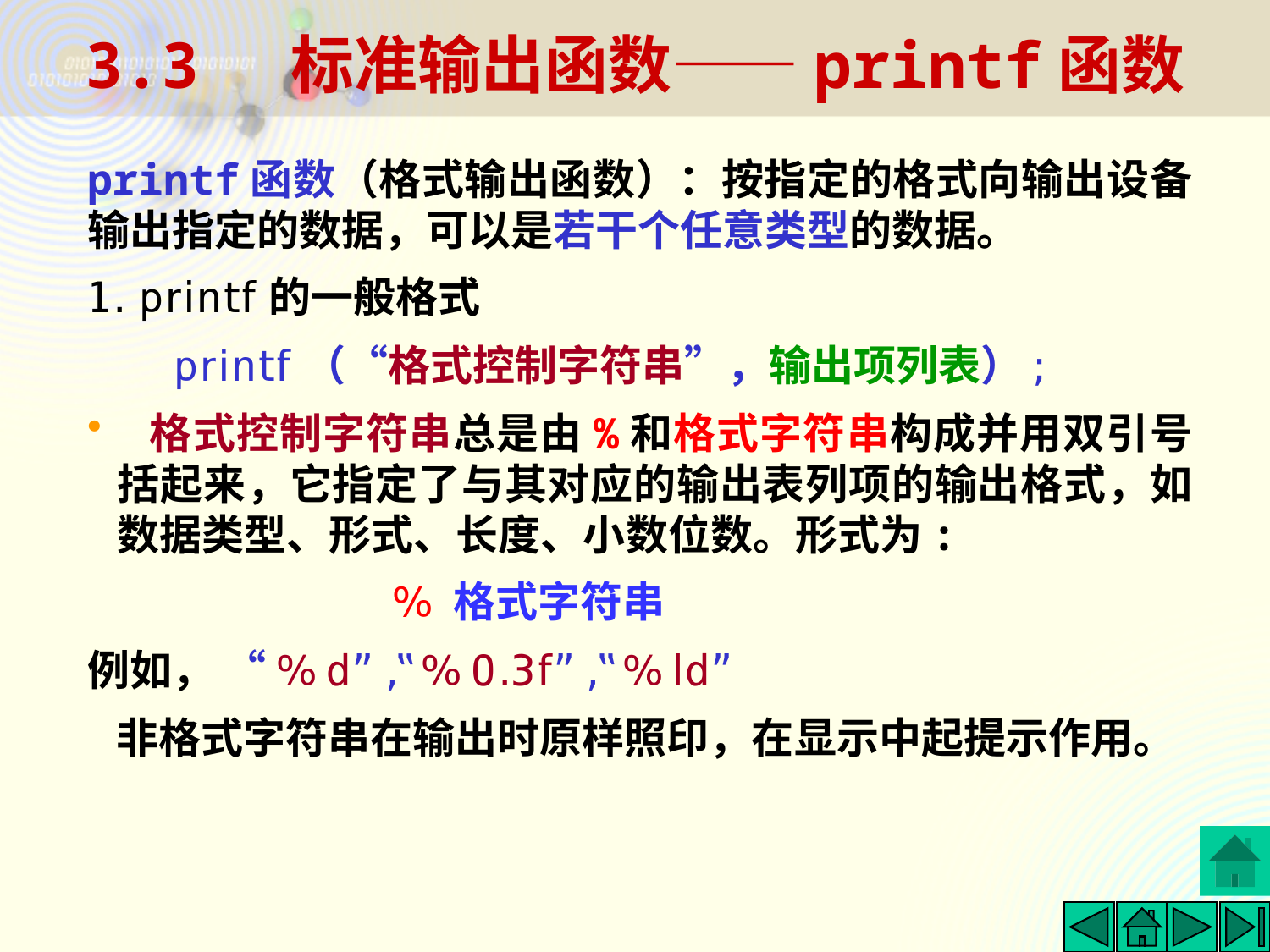

3.3  标准输出函数——printf函数
printf函数（格式输出函数）：按指定的格式向输出设备输出指定的数据，可以是若干个任意类型的数据。
1. printf的一般格式
       printf（“格式控制字符串”，输出项列表）;
  格式控制字符串总是由%和格式字符串构成并用双引号括起来，它指定了与其对应的输出表列项的输出格式，如数据类型、形式、长度、小数位数。形式为:
            %格式字符串
例如， “%d” ,“%0.3f” ,“%ld”
  非格式字符串在输出时原样照印，在显示中起提示作用。